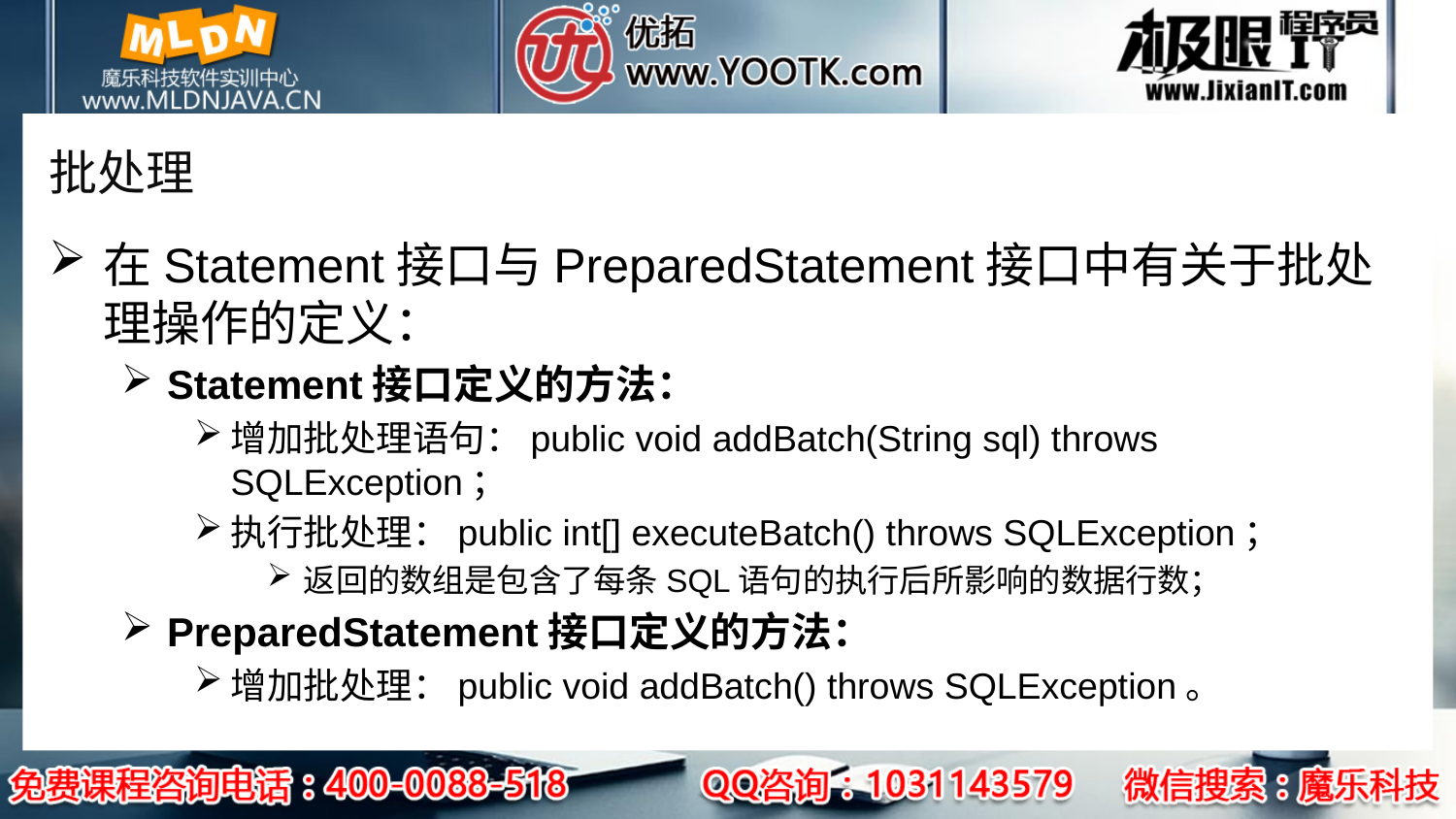

# 批处理
在Statement接口与PreparedStatement接口中有关于批处理操作的定义：
Statement接口定义的方法：
增加批处理语句：public void addBatch(String sql) throws SQLException；
执行批处理：public int[] executeBatch() throws SQLException；
返回的数组是包含了每条SQL语句的执行后所影响的数据行数；
PreparedStatement接口定义的方法：
增加批处理：public void addBatch() throws SQLException。